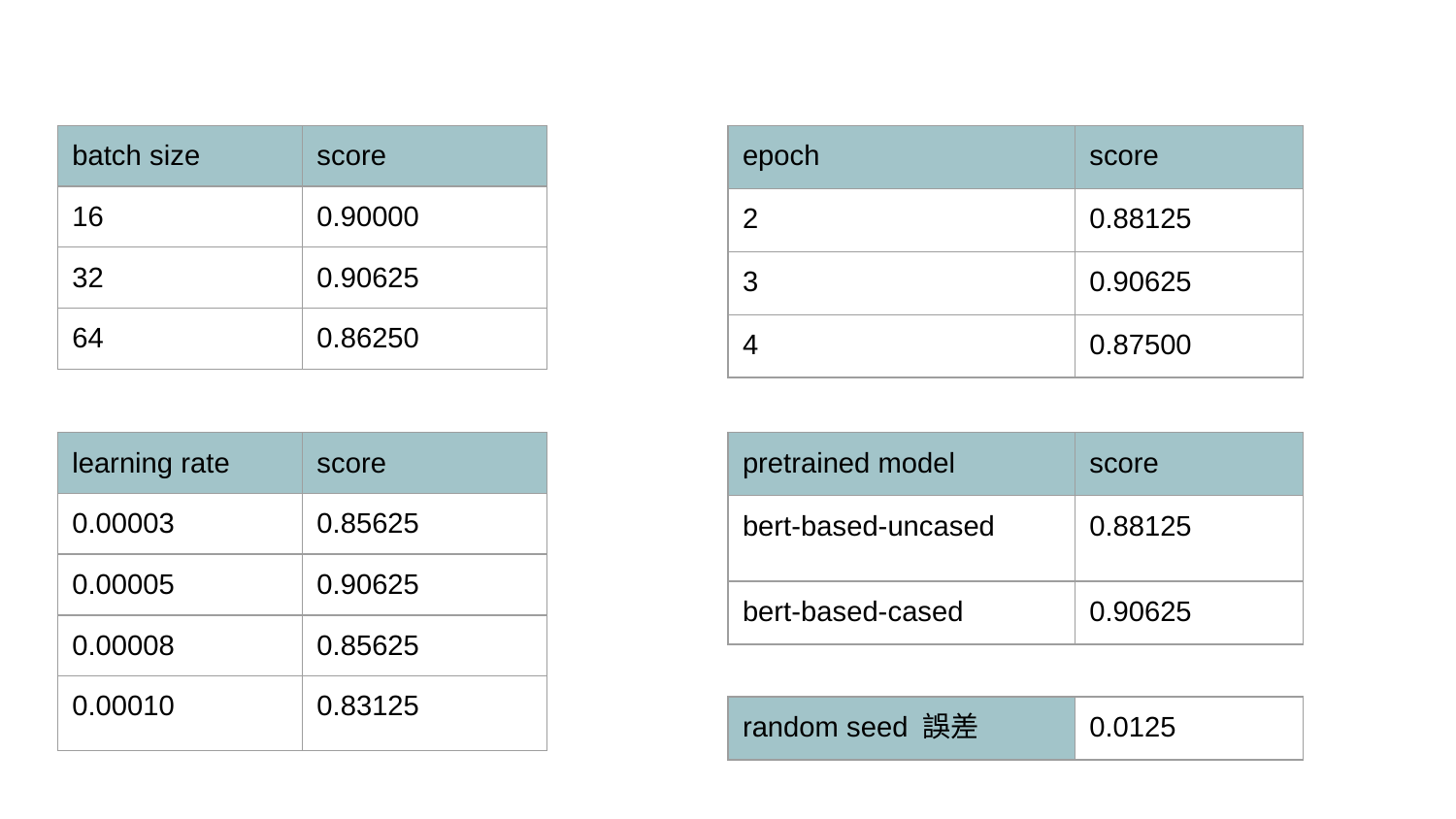

| epoch | score |
| --- | --- |
| 2 | 0.88125 |
| 3 | 0.90625 |
| 4 | 0.87500 |
| batch size | score |
| --- | --- |
| 16 | 0.90000 |
| 32 | 0.90625 |
| 64 | 0.86250 |
| learning rate | score |
| --- | --- |
| 0.00003 | 0.85625 |
| 0.00005 | 0.90625 |
| 0.00008 | 0.85625 |
| 0.00010 | 0.83125 |
| pretrained model | score |
| --- | --- |
| bert-based-uncased | 0.88125 |
| bert-based-cased | 0.90625 |
| random seed 誤差 | 0.0125 |
| --- | --- |